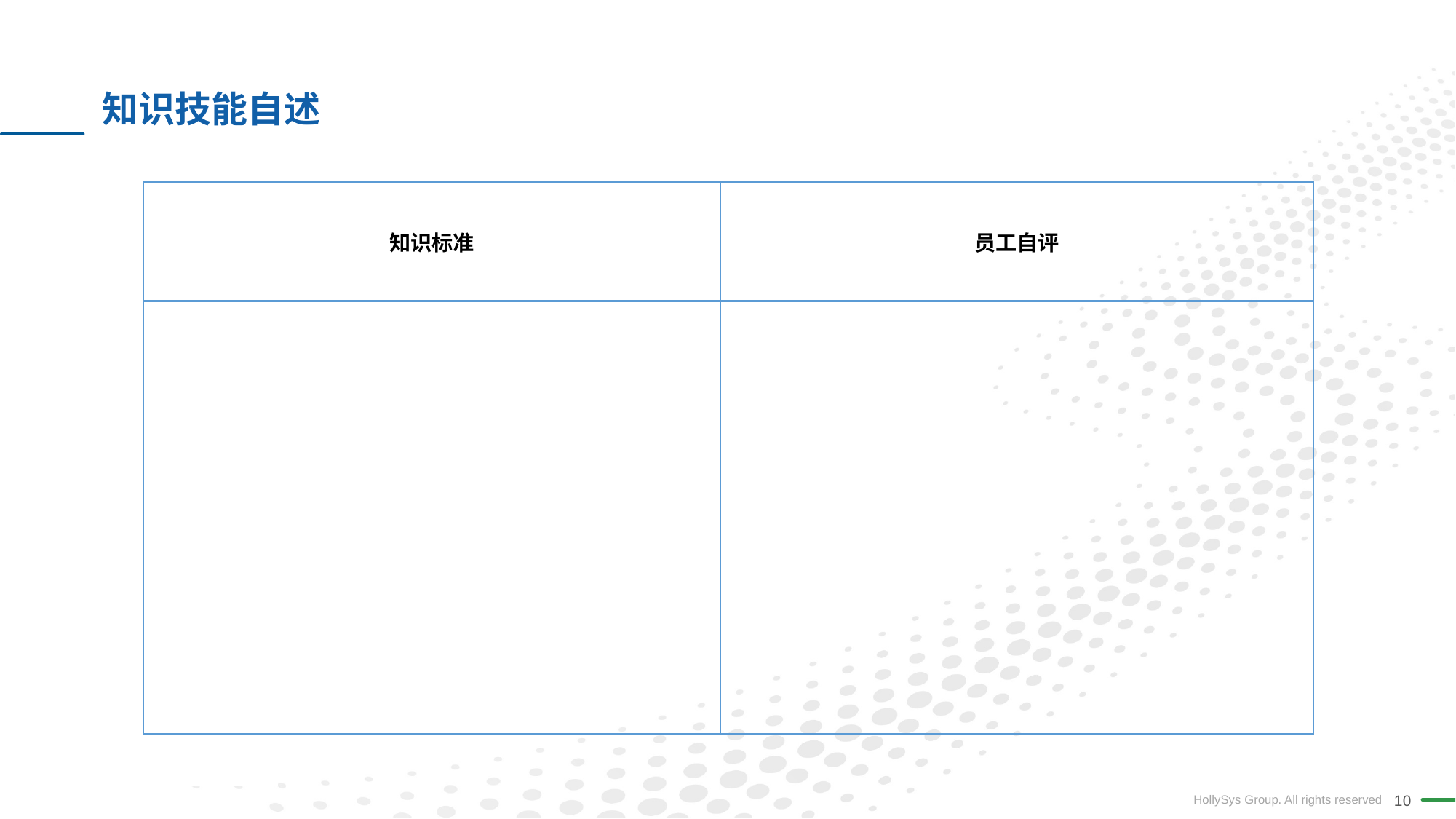

# 知识技能自述
| 知识标准 | 员工自评 |
| --- | --- |
|  |  |